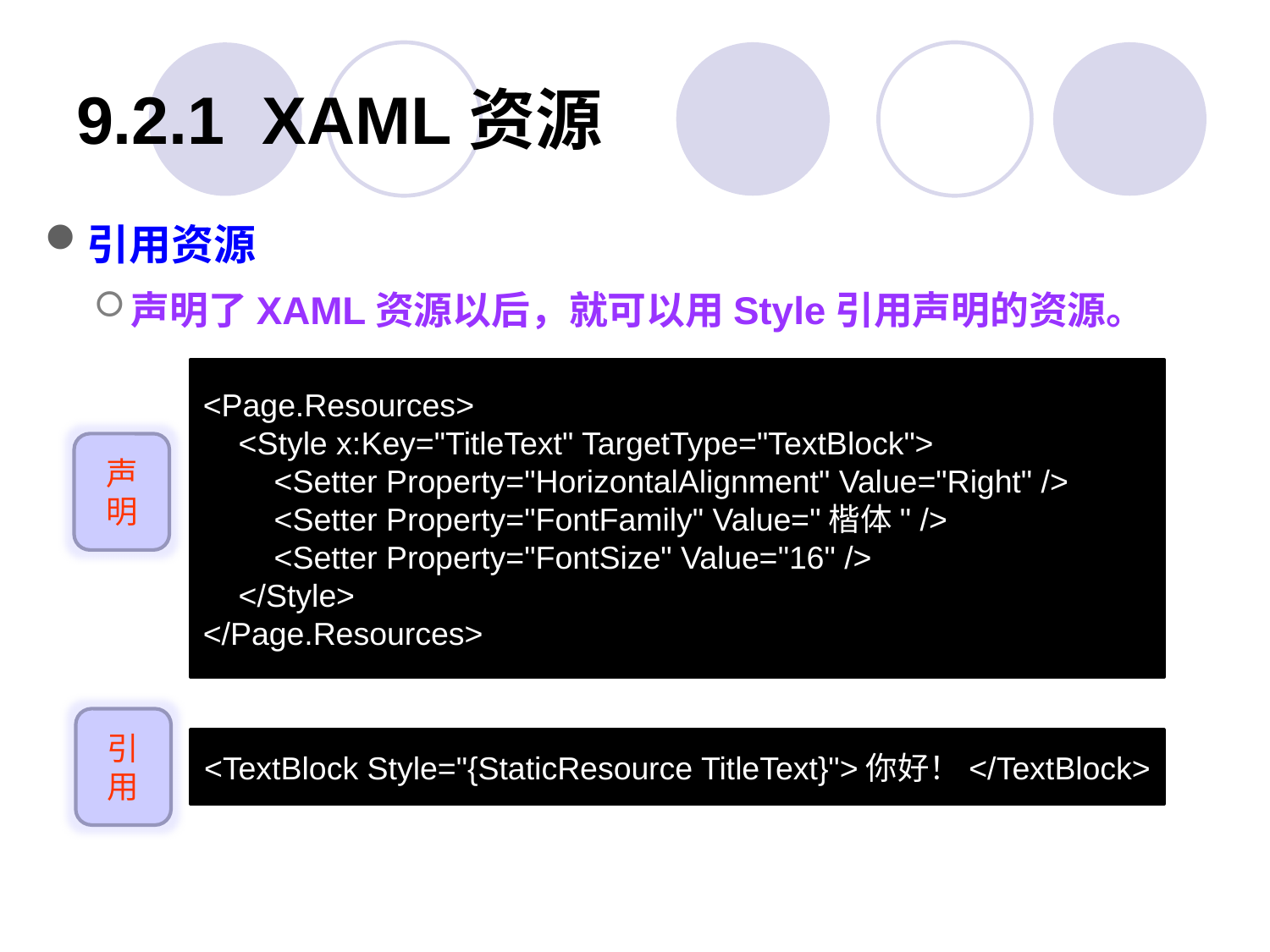

# 9.2.1  XAML资源
引用资源
声明了XAML资源以后，就可以用Style引用声明的资源。
<Page.Resources>
    <Style x:Key="TitleText" TargetType="TextBlock">
        <Setter Property="HorizontalAlignment" Value="Right" />
        <Setter Property="FontFamily" Value="楷体" />
        <Setter Property="FontSize" Value="16" />
    </Style>
</Page.Resources>
声明
引用
<TextBlock Style="{StaticResource TitleText}">你好！</TextBlock>
34